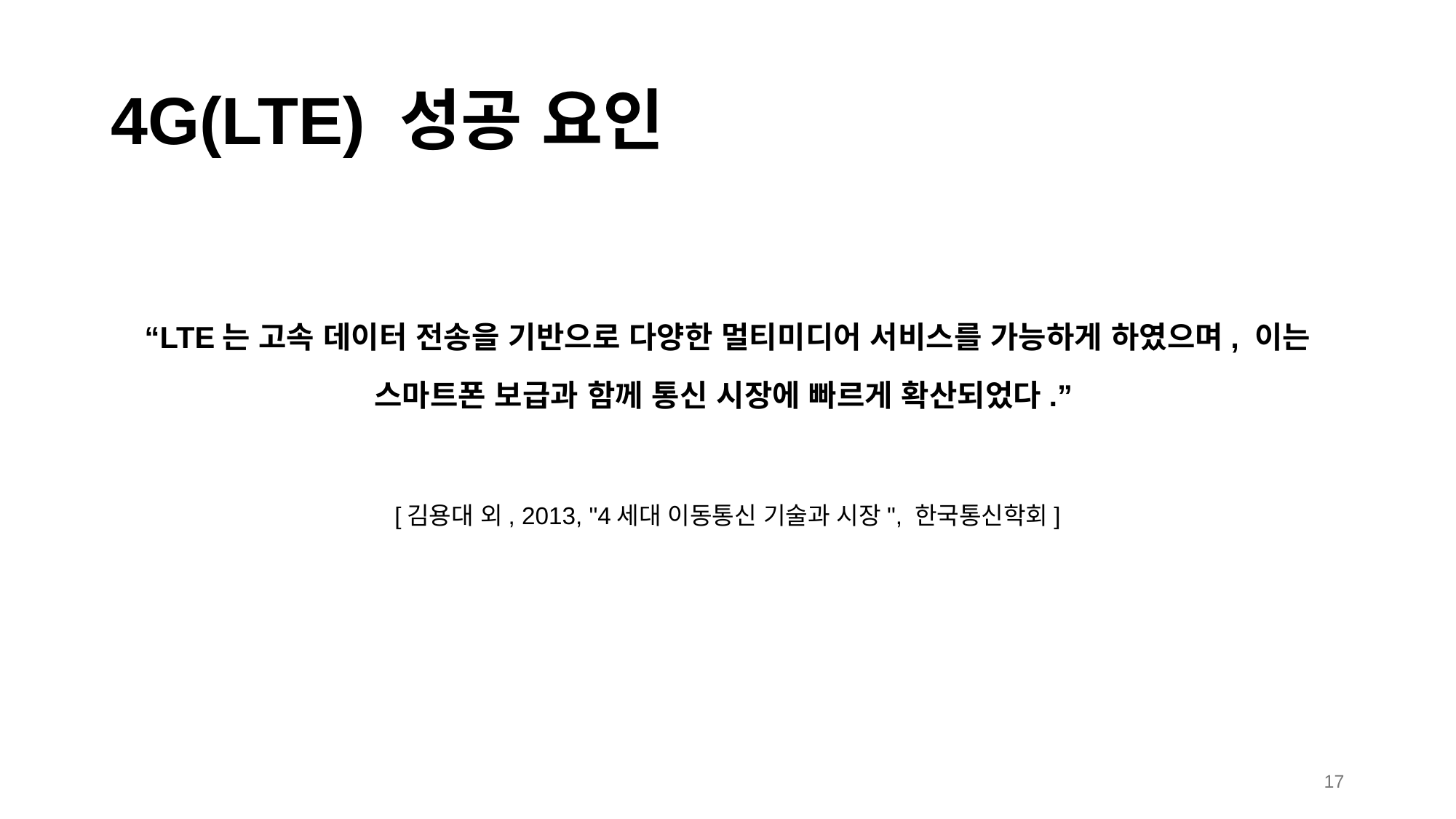

# 4G(LTE) 성공 요인

“LTE는 고속 데이터 전송을 기반으로 다양한 멀티미디어 서비스를 가능하게 하였으며, 이는 스마트폰 보급과 함께 통신 시장에 빠르게 확산되었다.”

[김용대 외, 2013, "4세대 이동통신 기술과 시장", 한국통신학회]

17